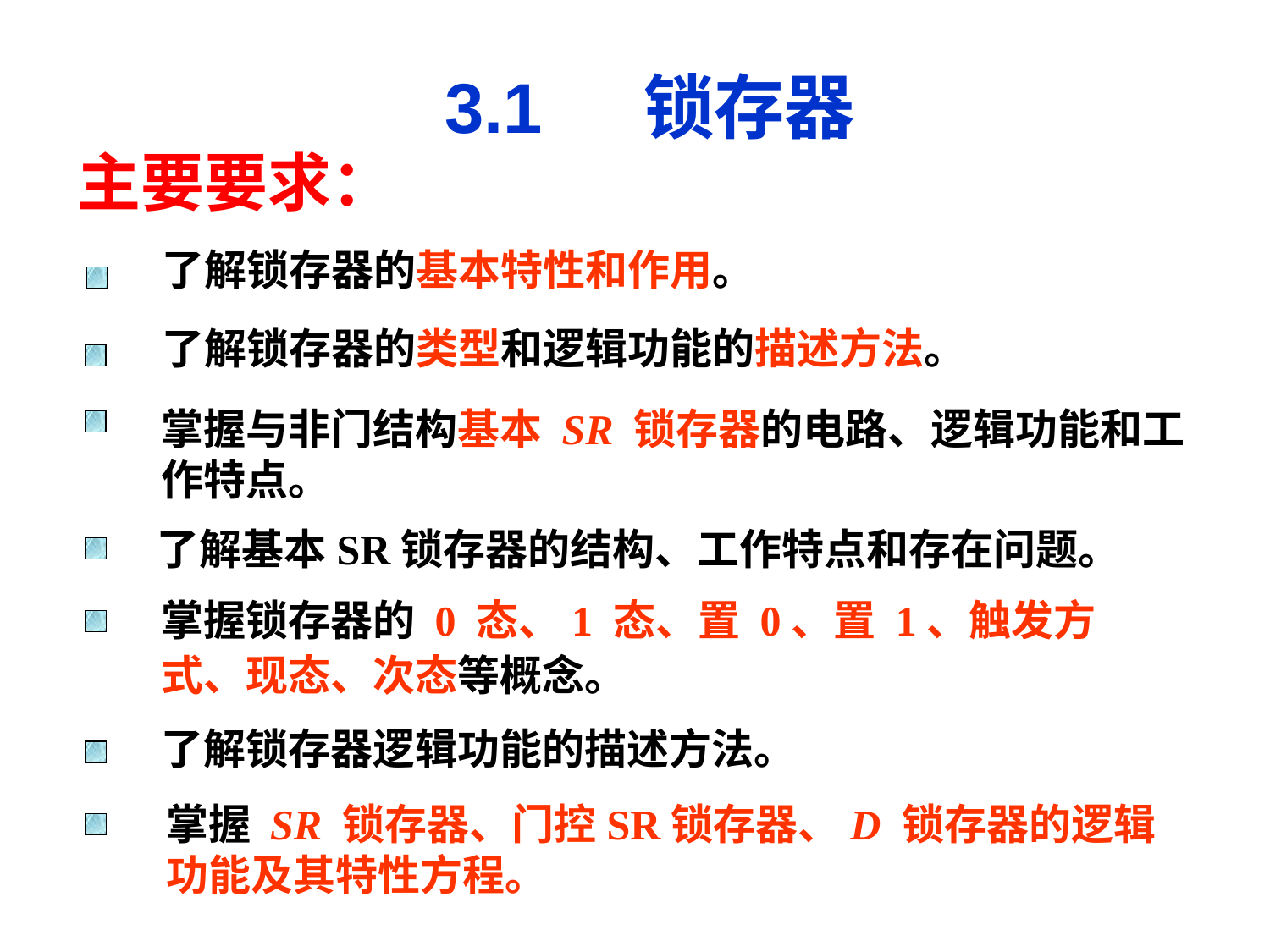

# 3.1    锁存器
主要要求：
了解锁存器的基本特性和作用。

了解锁存器的类型和逻辑功能的描述方法。

掌握与非门结构基本 SR 锁存器的电路、逻辑功能和工作特点。

了解基本SR锁存器的结构、工作特点和存在问题。

掌握锁存器的 0 态、1 态、置 0、置 1、触发方
式、现态、次态等概念。

了解锁存器逻辑功能的描述方法。

掌握 SR 锁存器、门控SR锁存器、D 锁存器的逻辑功能及其特性方程。